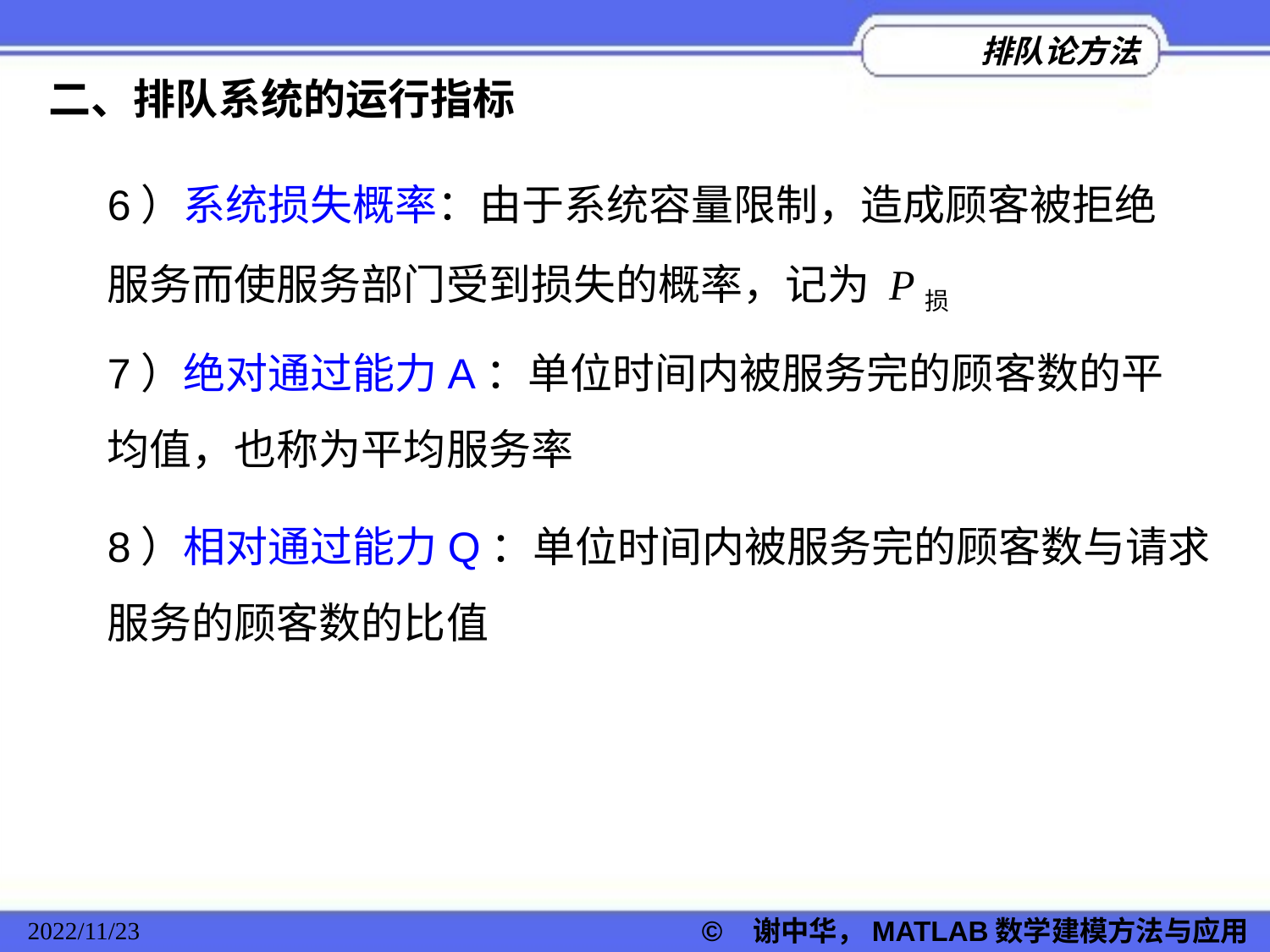

二、排队系统的运行指标
6）系统损失概率：由于系统容量限制，造成顾客被拒绝服务而使服务部门受到损失的概率，记为 P损
7）绝对通过能力A：单位时间内被服务完的顾客数的平均值，也称为平均服务率
8）相对通过能力Q：单位时间内被服务完的顾客数与请求服务的顾客数的比值
2022/11/23
©   谢中华，MATLAB数学建模方法与应用